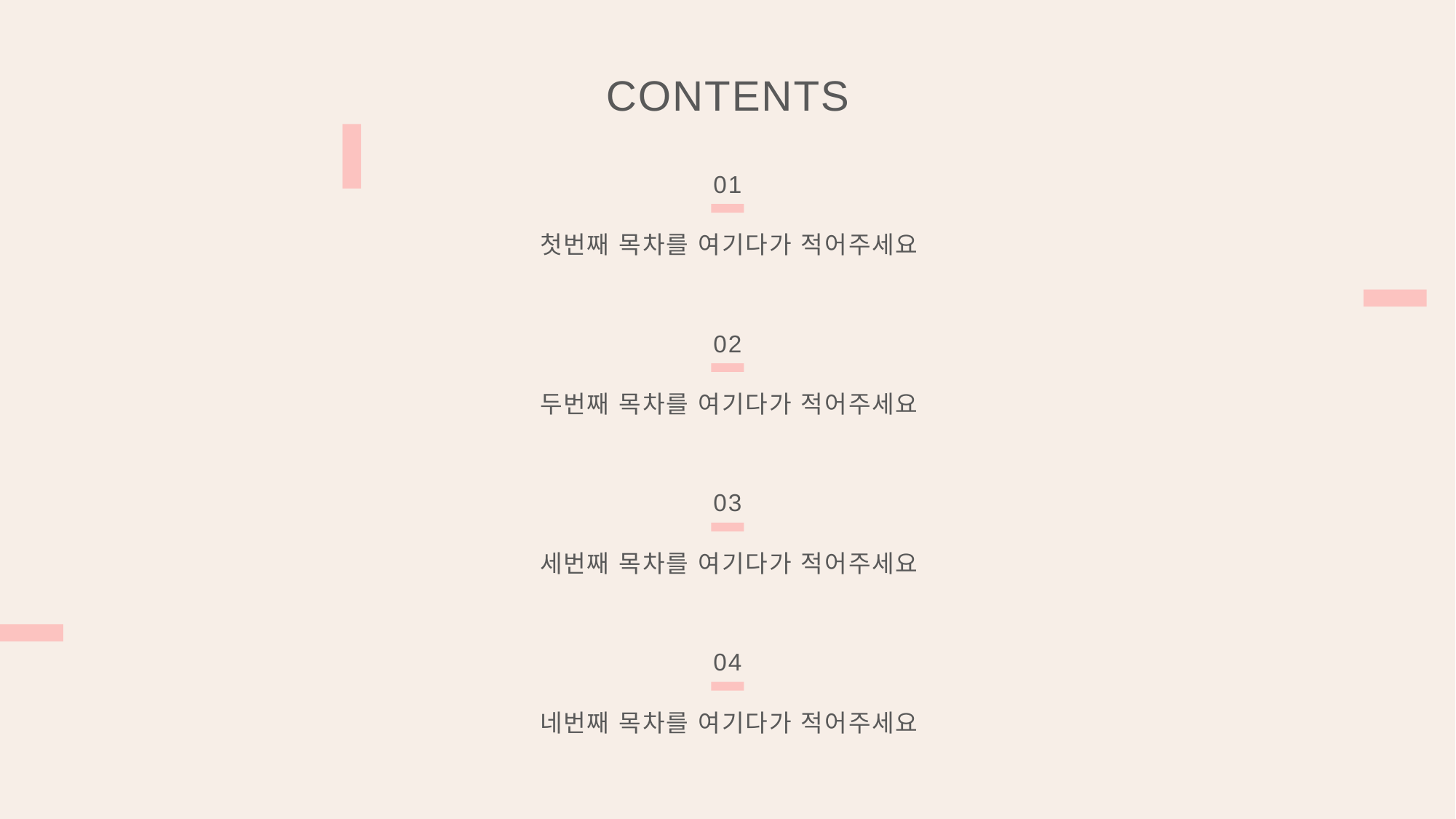

CONTENTS

01

첫번째 목차를 여기다가 적어주세요

02

두번째 목차를 여기다가 적어주세요
03

세번째 목차를 여기다가 적어주세요

04

네번째 목차를 여기다가 적어주세요